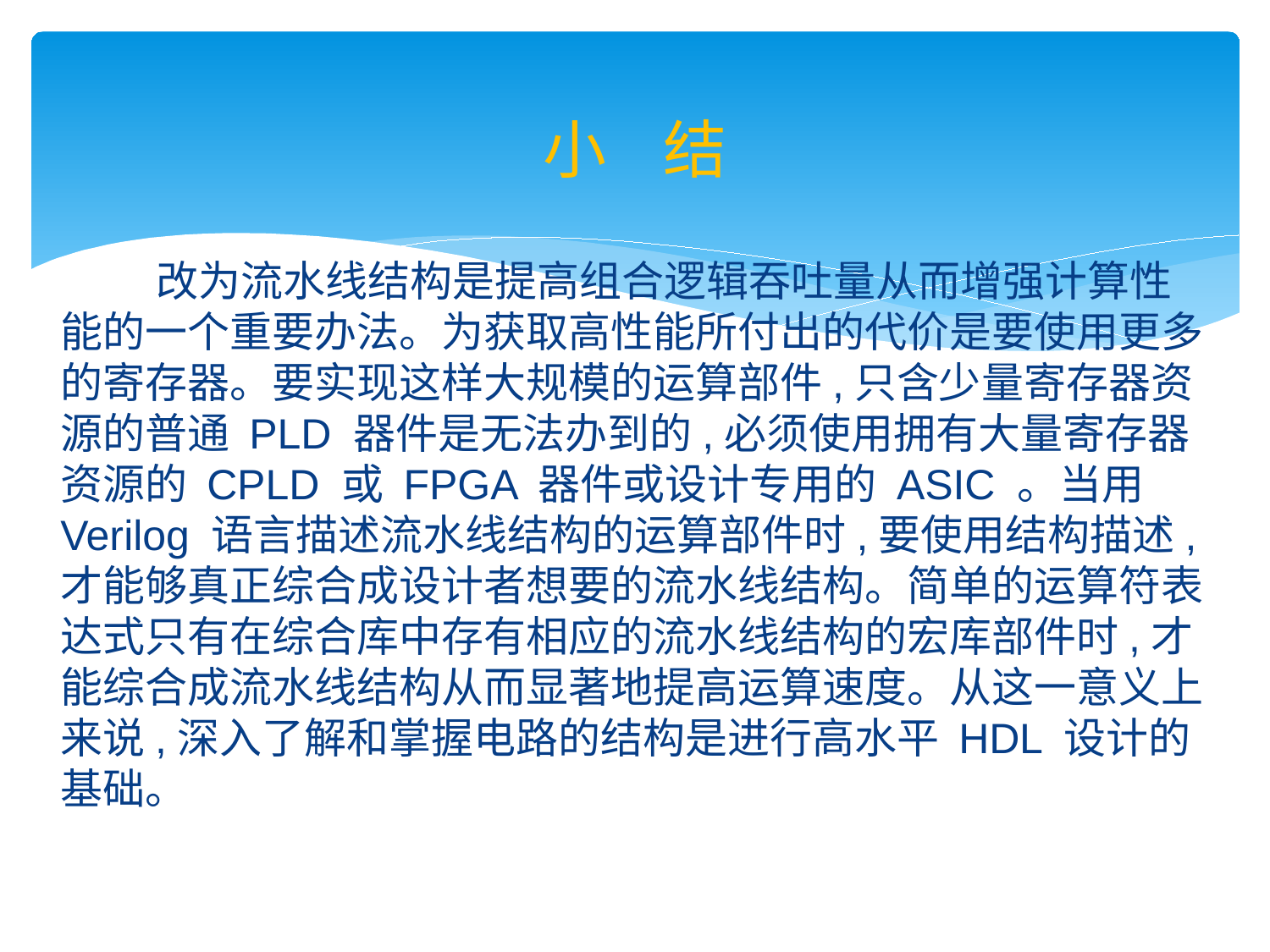

小    结

         改为流水线结构是提高组合逻辑吞吐量从而增强计算性能的一个重要办法。为获取高性能所付出的代价是要使用更多的寄存器。要实现这样大规模的运算部件,只含少量寄存器资源的普通 PLD 器件是无法办到的,必须使用拥有大量寄存器资源的 CPLD 或 FPGA 器件或设计专用的 ASIC 。当用 Verilog 语言描述流水线结构的运算部件时,要使用结构描述,才能够真正综合成设计者想要的流水线结构。简单的运算符表达式只有在综合库中存有相应的流水线结构的宏库部件时,才能综合成流水线结构从而显著地提高运算速度。从这一意义上来说,深入了解和掌握电路的结构是进行高水平 HDL 设计的基础。